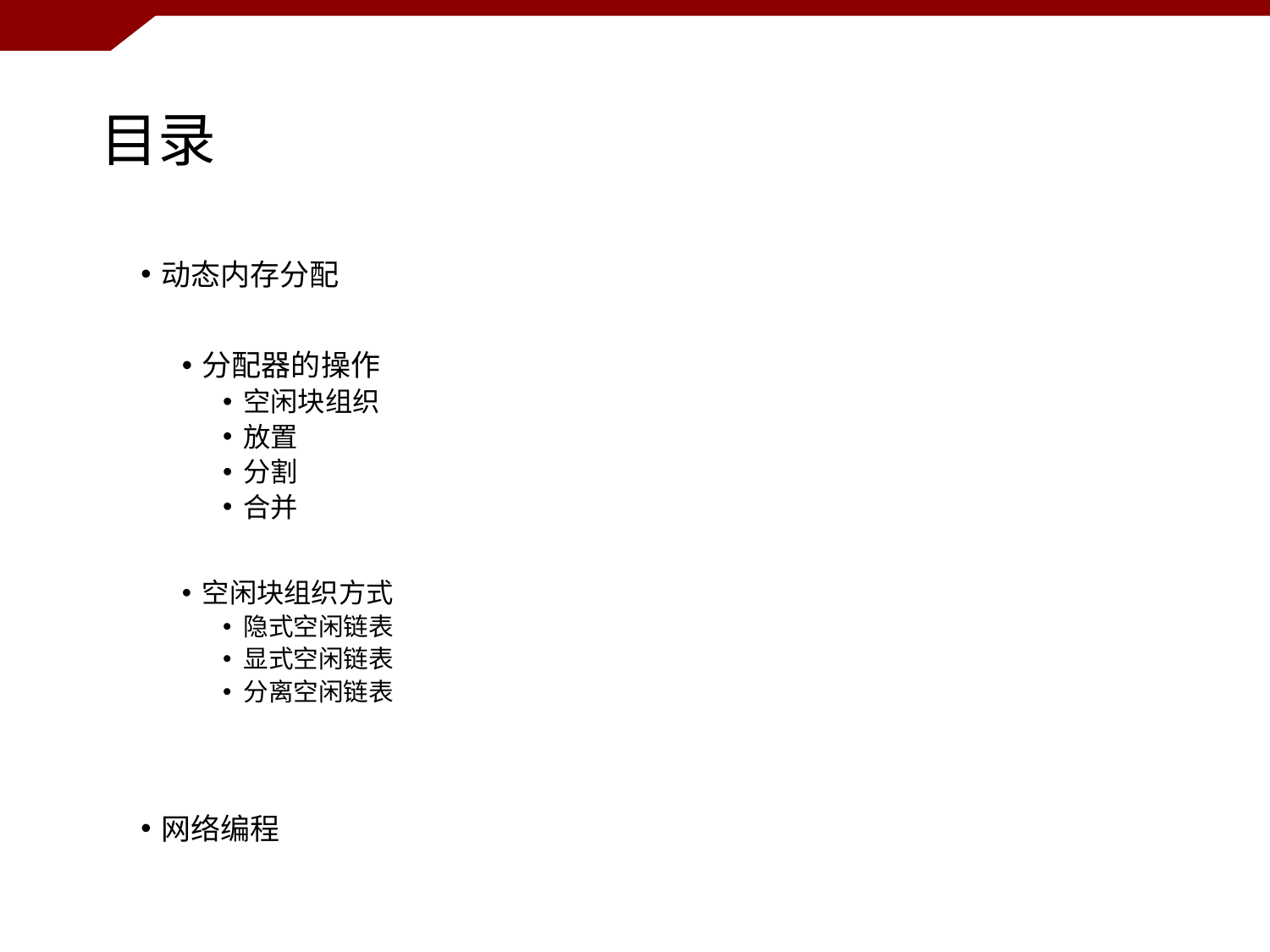

# 目录
动态内存分配

分配器的操作
空闲块组织
放置
分割
合并

空闲块组织方式
隐式空闲链表
显式空闲链表
分离空闲链表

网络编程